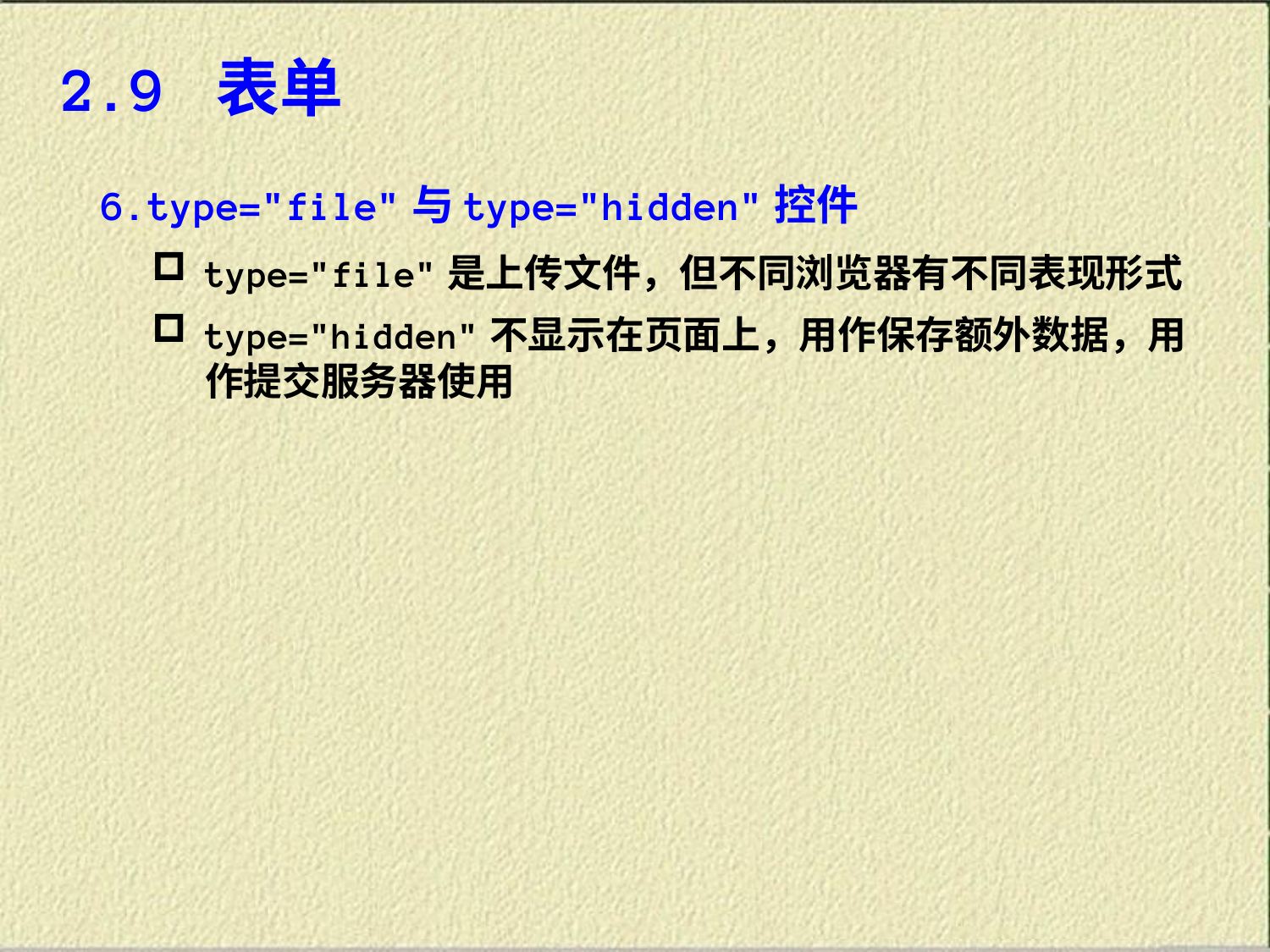

2.9 表单
6.type="file"与type="hidden"控件
type="file"是上传文件，但不同浏览器有不同表现形式
type="hidden"不显示在页面上，用作保存额外数据，用作提交服务器使用